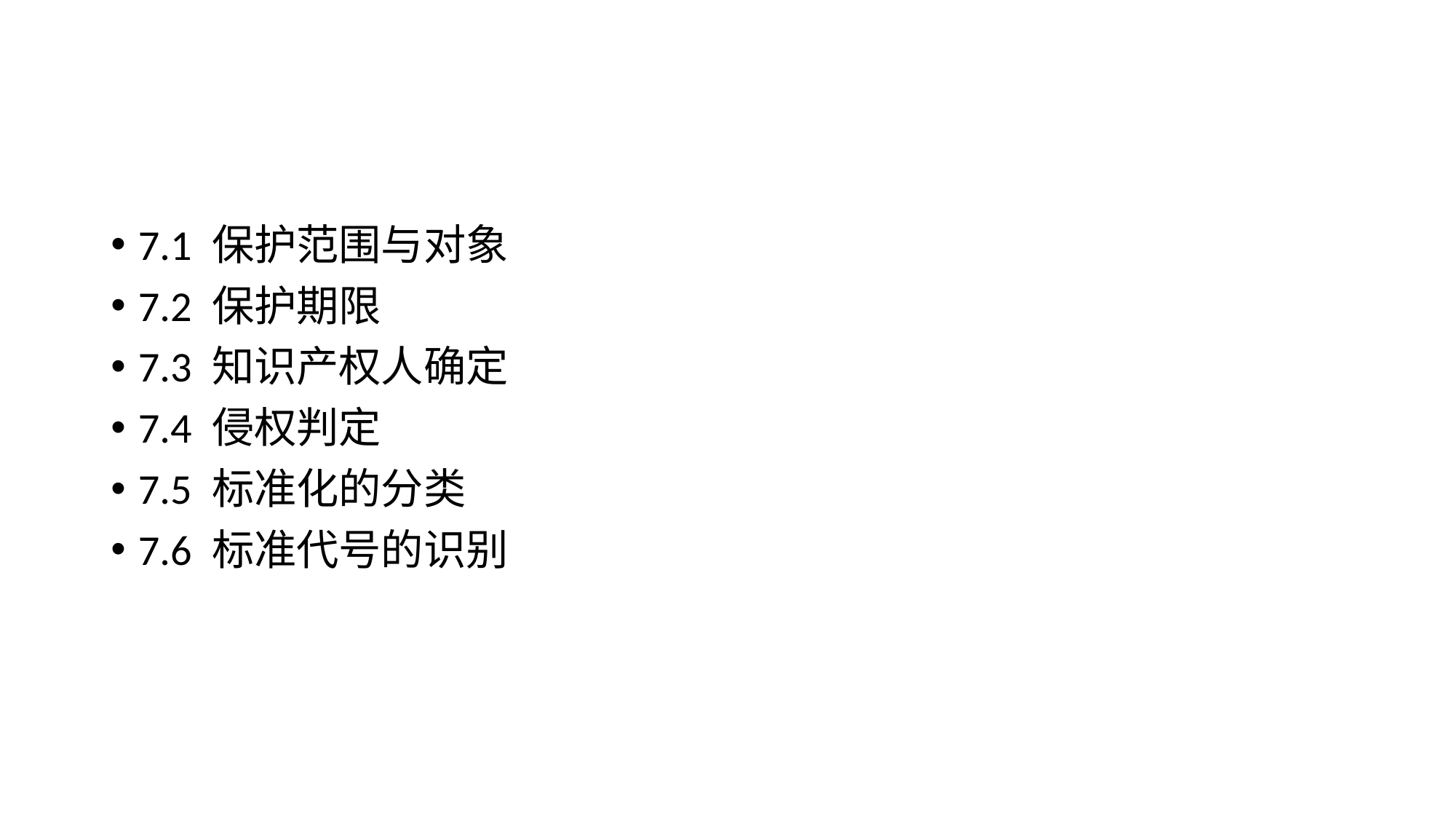

7.1 保护范围与对象
7.2 保护期限
7.3 知识产权人确定
7.4 侵权判定
7.5 标准化的分类
7.6 标准代号的识别